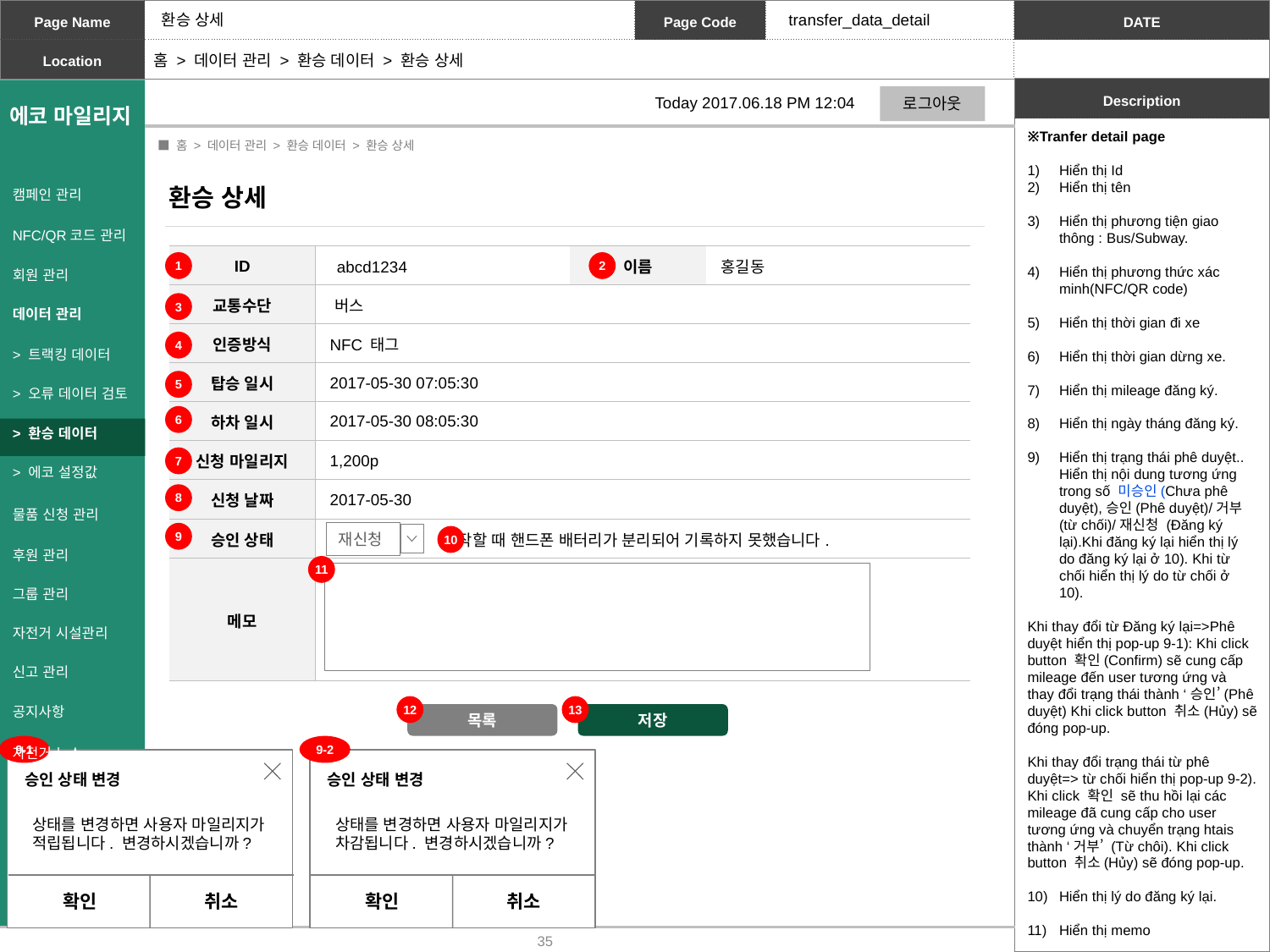

환승 상세
transfer_data_detail
홈 > 데이터 관리 > 환승 데이터 > 환승 상세
로그아웃
Today 2017.06.18 PM 12:04
※Tranfer detail page

Hiển thị Id
Hiển thị tên

Hiển thị phương tiện giao thông : Bus/Subway.

Hiển thị phương thức xác minh(NFC/QR code)

Hiển thị thời gian đi xe

Hiển thị thời gian dừng xe.

Hiển thị mileage đăng ký.

Hiển thị ngày tháng đăng ký.

Hiển thị trạng thái phê duyệt.. Hiển thị nội dung tương ứng trong số 미승인(Chưa phê duyệt),승인(Phê duyệt)/거부(từ chối)/재신청 (Đăng ký lại).Khi đăng ký lại hiển thị lý do đăng ký lại ở 10). Khi từ chối hiển thị lý do từ chối ở 10).

Khi thay đổi từ Đăng ký lại=>Phê duyệt hiển thị pop-up 9-1): Khi click button 확인(Confirm) sẽ cung cấp mileage đến user tương ứng và thay đổi trạng thái thành ‘승인’(Phê duyệt) Khi click button 취소(Hủy) sẽ đóng pop-up.

Khi thay đổi trạng thái từ phê duyệt=> từ chối hiển thị pop-up 9-2). Khi click 확인 sẽ thu hồi lại các mileage đã cung cấp cho user tương ứng và chuyển trạng htais thành ‘거부’ (Từ chôi). Khi click button 취소(Hủy) sẽ đóng pop-up.

Hiển thị lý do đăng ký lại.

Hiển thị memo

List : Di chuyển đến page [transfer_data_list]

Save : Lưu nội dung tương ứng và quay trở về list [transfer_data_list].
   ■ 홈 > 데이터 관리 > 환승 데이터 > 환승 상세
환승 상세
캠페인 관리
NFC/QR코드 관리
회원 관리
데이터 관리
> 트랙킹 데이터
> 오류 데이터 검토
> 환승 데이터

> 에코 설정값
물품 신청 관리
후원 관리
그룹 관리
자전거 시설관리
신고 관리
공지사항
자전거 뉴스
| ID | abcd1234 | 이름 | 홍길동 |
| --- | --- | --- | --- |
| 교통수단 | 버스 |  |  |
| 인증방식 | NFC 태그 |  |  |
| 탑승 일시 | 2017-05-30 07:05:30 |  |  |
| 하차 일시 | 2017-05-30 08:05:30 |  |  |
| 신청 마일리지 | 1,200p |  |  |
| 신청 날짜 | 2017-05-30 |  |  |
| 승인 상태 | 시작할 때 핸드폰 배터리가 분리되어 기록하지 못했습니다. |  |  |
| 메모 |  |  |  |
1
2
3
4
5
6
7
8
9

재신청

10
11

12
13
목록
저장
9-1
9-2

승인 상태 변경
승인 상태 변경

상태를 변경하면 사용자 마일리지가 적립됩니다. 변경하시겠습니까?
상태를 변경하면 사용자 마일리지가 차감됩니다. 변경하시겠습니까?
확인
취소
확인
취소
35